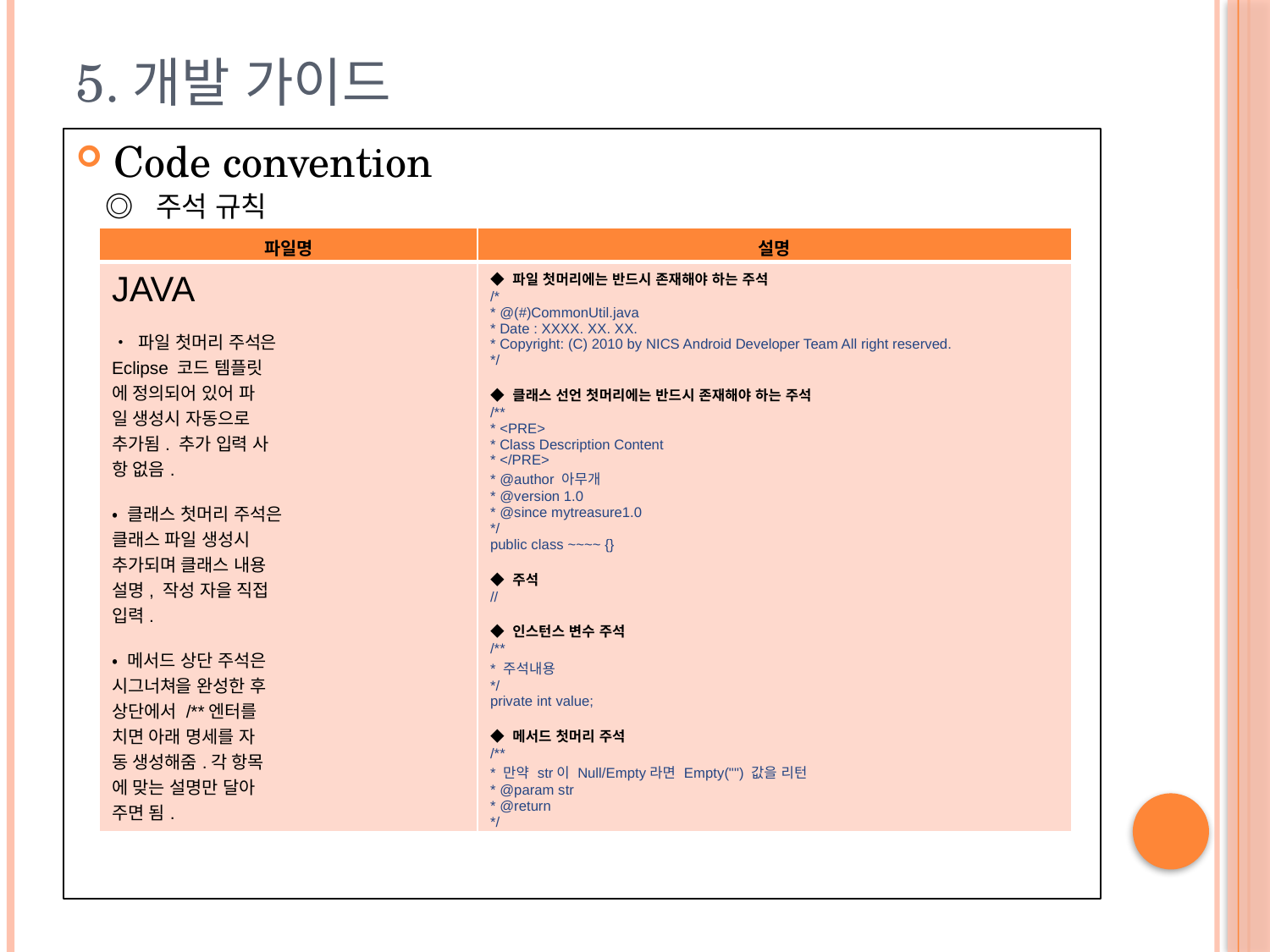

# 5.개발 가이드
Code convention
◎  주석 규칙
| 파일명 | 설명 |
| --- | --- |
| JAVA • 파일 첫머리 주석은 Eclipse 코드 템플릿 에 정의되어 있어 파 일 생성시 자동으로 추가됨. 추가 입력 사 항 없음. • 클래스 첫머리 주석은 클래스 파일 생성시 추가되며 클래스 내용 설명, 작성 자을 직접 입력. • 메서드 상단 주석은 시그너쳐을 완성한 후 상단에서 /\*\*엔터를 치면 아래 명세를 자 동 생성해줌.각 항목 에 맞는 설명만 달아 주면 됨. | ◆ 파일 첫머리에는 반드시 존재해야 하는 주석 /\* \* @(#)CommonUtil.java \* Date : XXXX. XX. XX. \* Copyright: (C) 2010 by NICS Android Developer Team All right reserved. \*/ ◆ 클래스 선언 첫머리에는 반드시 존재해야 하는 주석 /\*\* \* <PRE> \* Class Description Content \* </PRE> \* @author 아무개 \* @version 1.0 \* @since mytreasure1.0 \*/ public class ~~~~ {} ◆ 주석 // ◆ 인스턴스 변수 주석 /\*\* \* 주석내용 \*/ private int value; ◆ 메서드 첫머리 주석 /\*\* \* 만약 str이 Null/Empty라면 Empty("") 값을 리턴 \* @param str \* @return \*/ |